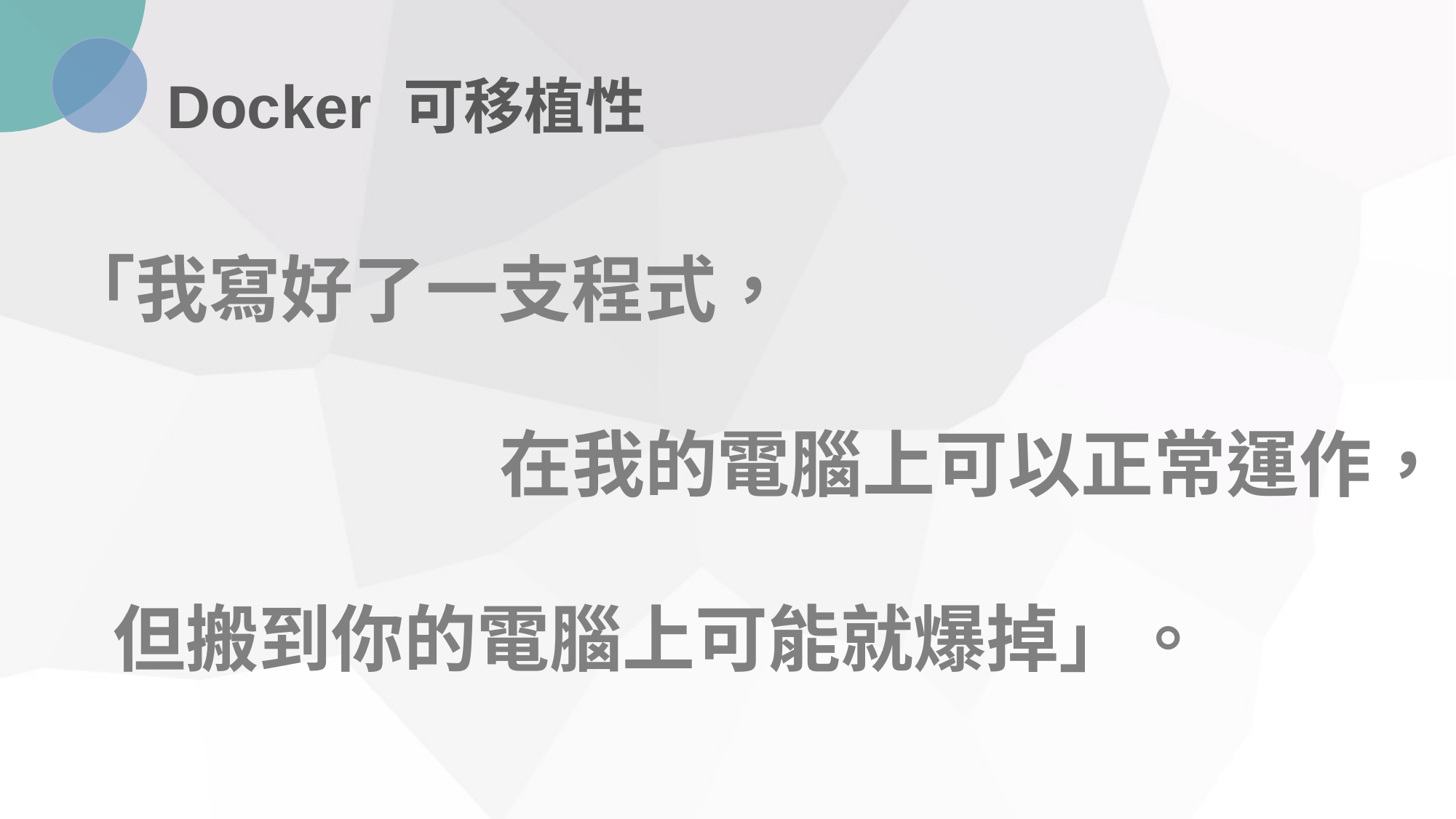

Docker 可移植性
「我寫好了一支程式，

				在我的電腦上可以正常運作，

  但搬到你的電腦上可能就爆掉」。